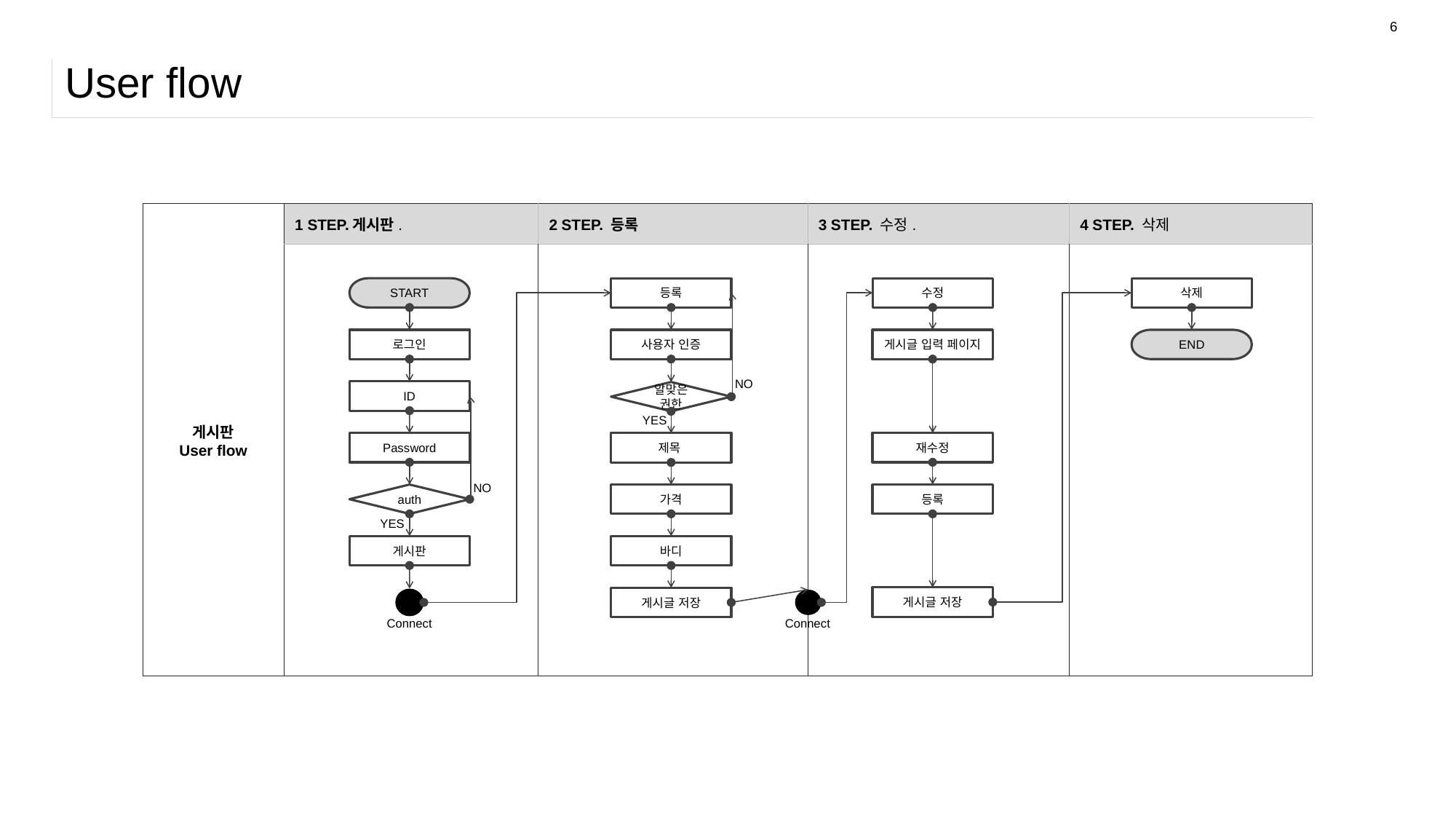

6
# User flow
| 게시판 User flow | 1 STEP.게시판. | 2 STEP. 등록 | 3 STEP. 수정. | 4 STEP. 삭제 |
| --- | --- | --- | --- | --- |
|  |  |  |  |  |
START
등록
수정
삭제
로그인
사용자 인증
게시글 입력 페이지
END
NO
ID
알맞은 권한
YES
Password
재수정
제목
NO
auth
가격
등록
YES
게시판
바디
게시글 저장
게시글 저장

Connect
Connect